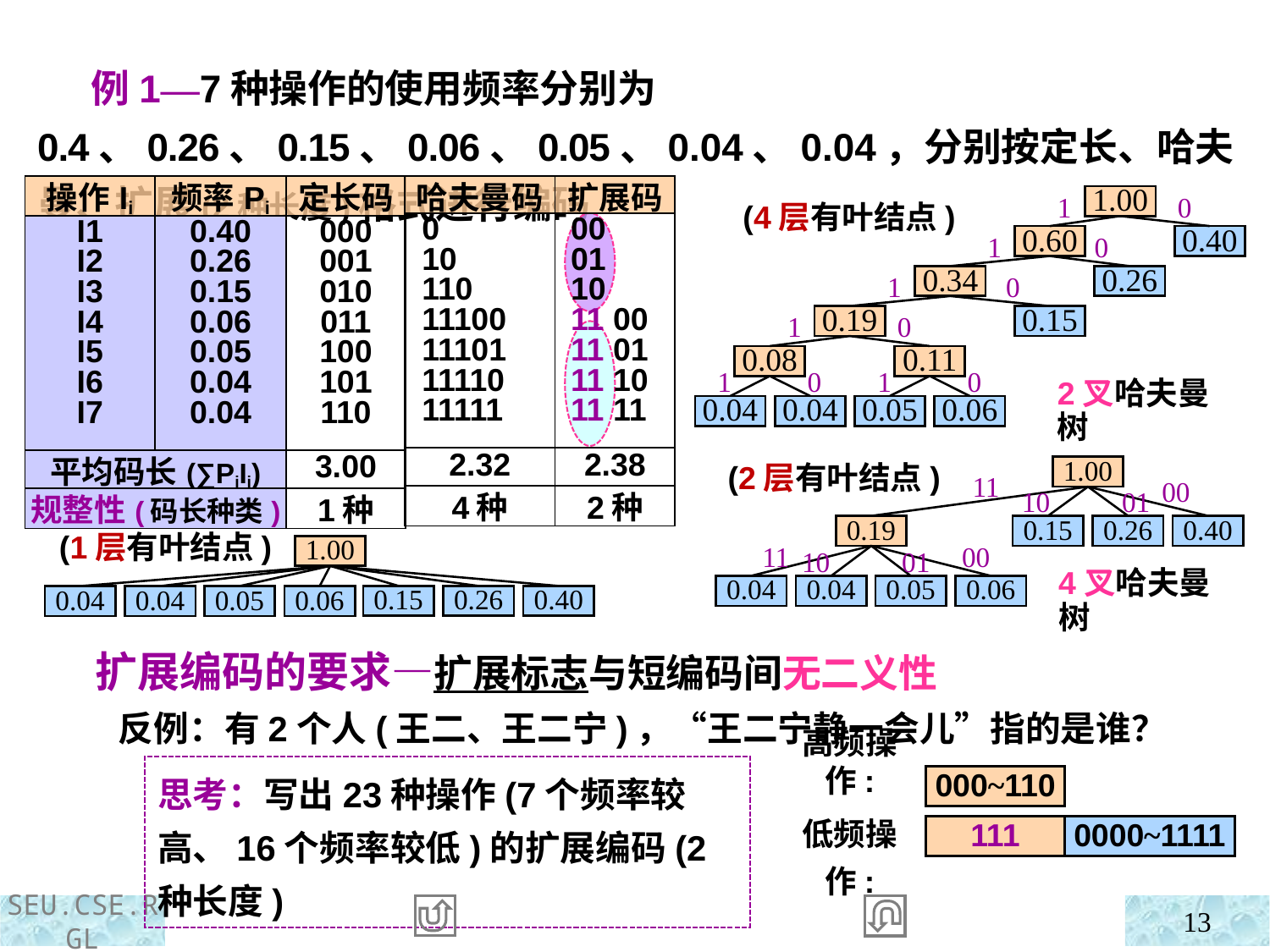

例1—7种操作的使用频率分别为0.4、0.26、0.15、0.06、0.05、0.04、0.04，分别按定长、哈夫曼、扩展(2种长度)格式进行编码
| 操作Ii | 频率Pi | 定长码 |
| --- | --- | --- |
| I1 I2 I3 I4 I5 I6 I7 | 0.40 0.26 0.15 0.06 0.05 0.04 0.04 | 000 001 010 011 100 101 110 |
| 平均码长(∑PiIi) |  | 3.00 |
| 规整性(码长种类) |  | 1种 |
| 哈夫曼码 |
| --- |
| 0 10 110 11100 11101 11110 11111 |
| 2.32 |
| 4种 |
| 扩展码 |
| --- |
| 00 01 10 11 00 11 01 11 10 11 11 |
| 2.38 |
| 2种 |
1.00
(4层有叶结点)
1
0
0.60
0.40
1
0
0.34
0.26
1
0
0.19
0.15
1
0
0.08
0.11
1
0
1
0
2叉哈夫曼树
0.04
0.04
0.05
0.06

(2层有叶结点)
1.00
11
00
10
01
0.19
0.15
0.26
0.40
11
00
10
01
4叉哈夫曼树
0.04
0.04
0.05
0.06
(1层有叶结点)
1.00
0.15
0.26
0.40
0.04
0.04
0.05
0.06
     扩展编码的要求—扩展标志与短编码间无二义性
         反例：有2个人(王二、王二宁)，“王二宁静一会儿”指的是谁？
思考：写出23种操作(7个频率较高、16个频率较低)的扩展编码(2种长度)
高频操作:
低频操作:
000~110
0000~1111
111

13